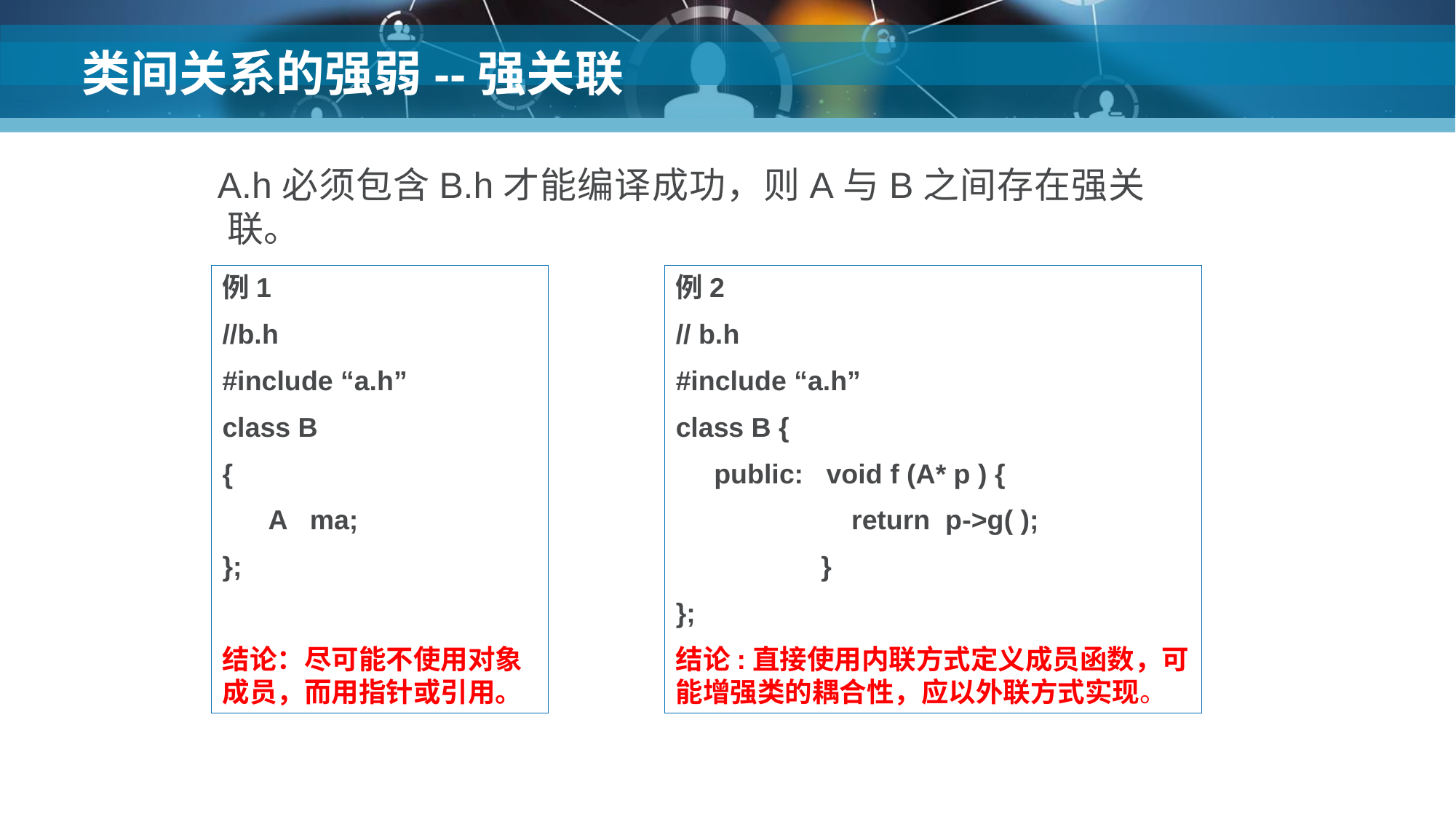

# 类间关系的强弱--强关联
   A.h必须包含B.h才能编译成功，则A与B之间存在强关联。

例1
//b.h
#include “a.h”
class B
{
      A   ma;
};

结论：尽可能不使用对象成员，而用指针或引用。
例2
// b.h
#include “a.h”
class B {
     public:   void f (A* p ) {
                       return  p->g( );
                   }
};
结论:直接使用内联方式定义成员函数，可能增强类的耦合性，应以外联方式实现。